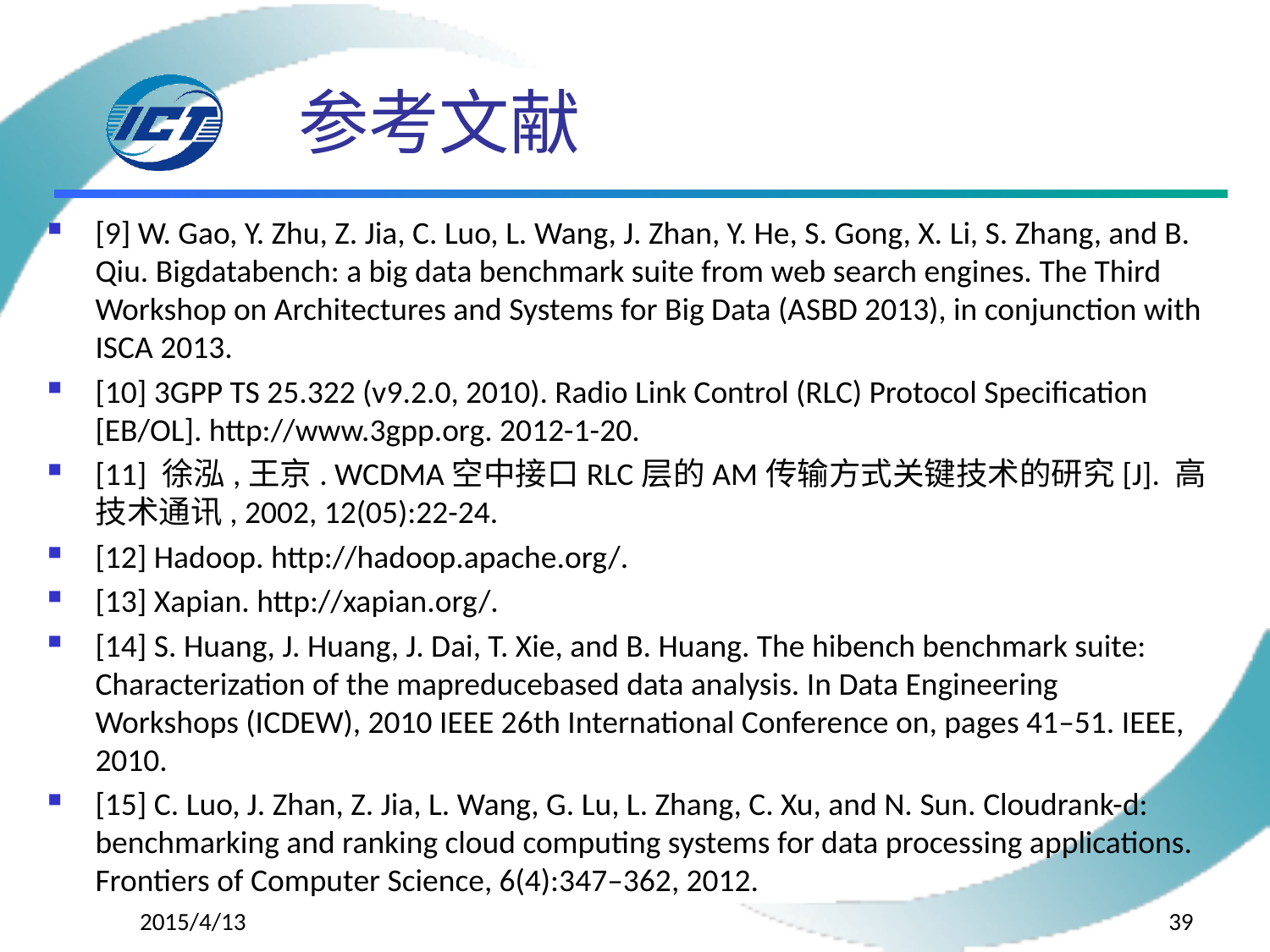

# 参考文献
[9] W. Gao, Y. Zhu, Z. Jia, C. Luo, L. Wang, J. Zhan, Y. He, S. Gong, X. Li, S. Zhang, and B. Qiu. Bigdatabench: a big data benchmark suite from web search engines. The Third Workshop on Architectures and Systems for Big Data (ASBD 2013), in conjunction with ISCA 2013.
[10] 3GPP TS 25.322 (v9.2.0, 2010). Radio Link Control (RLC) Protocol Specification [EB/OL]. http://www.3gpp.org. 2012-1-20.
[11] 徐泓,王京. WCDMA空中接口RLC层的AM传输方式关键技术的研究[J]. 高技术通讯, 2002, 12(05):22-24.
[12] Hadoop. http://hadoop.apache.org/.
[13] Xapian. http://xapian.org/.
[14] S. Huang, J. Huang, J. Dai, T. Xie, and B. Huang. The hibench benchmark suite: Characterization of the mapreducebased data analysis. In Data Engineering Workshops (ICDEW), 2010 IEEE 26th International Conference on, pages 41–51. IEEE, 2010.
[15] C. Luo, J. Zhan, Z. Jia, L. Wang, G. Lu, L. Zhang, C. Xu, and N. Sun. Cloudrank-d: benchmarking and ranking cloud computing systems for data processing applications. Frontiers of Computer Science, 6(4):347–362, 2012.

2015/4/13
39